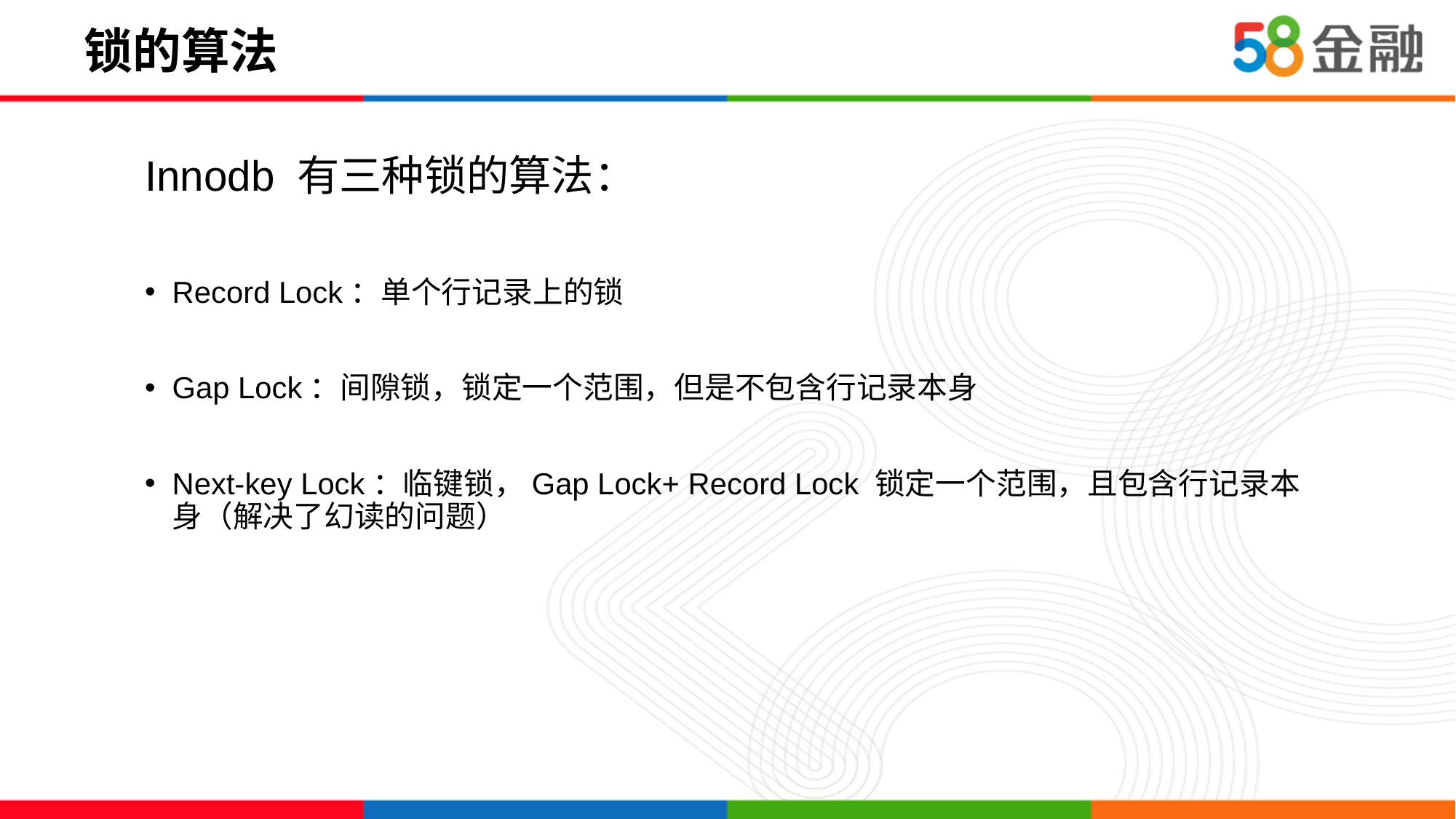

# 锁的算法
Innodb 有三种锁的算法：

Record Lock：单个行记录上的锁

Gap Lock：间隙锁，锁定一个范围，但是不包含行记录本身

Next-key Lock：临键锁，Gap Lock+ Record Lock 锁定一个范围，且包含行记录本身（解决了幻读的问题）